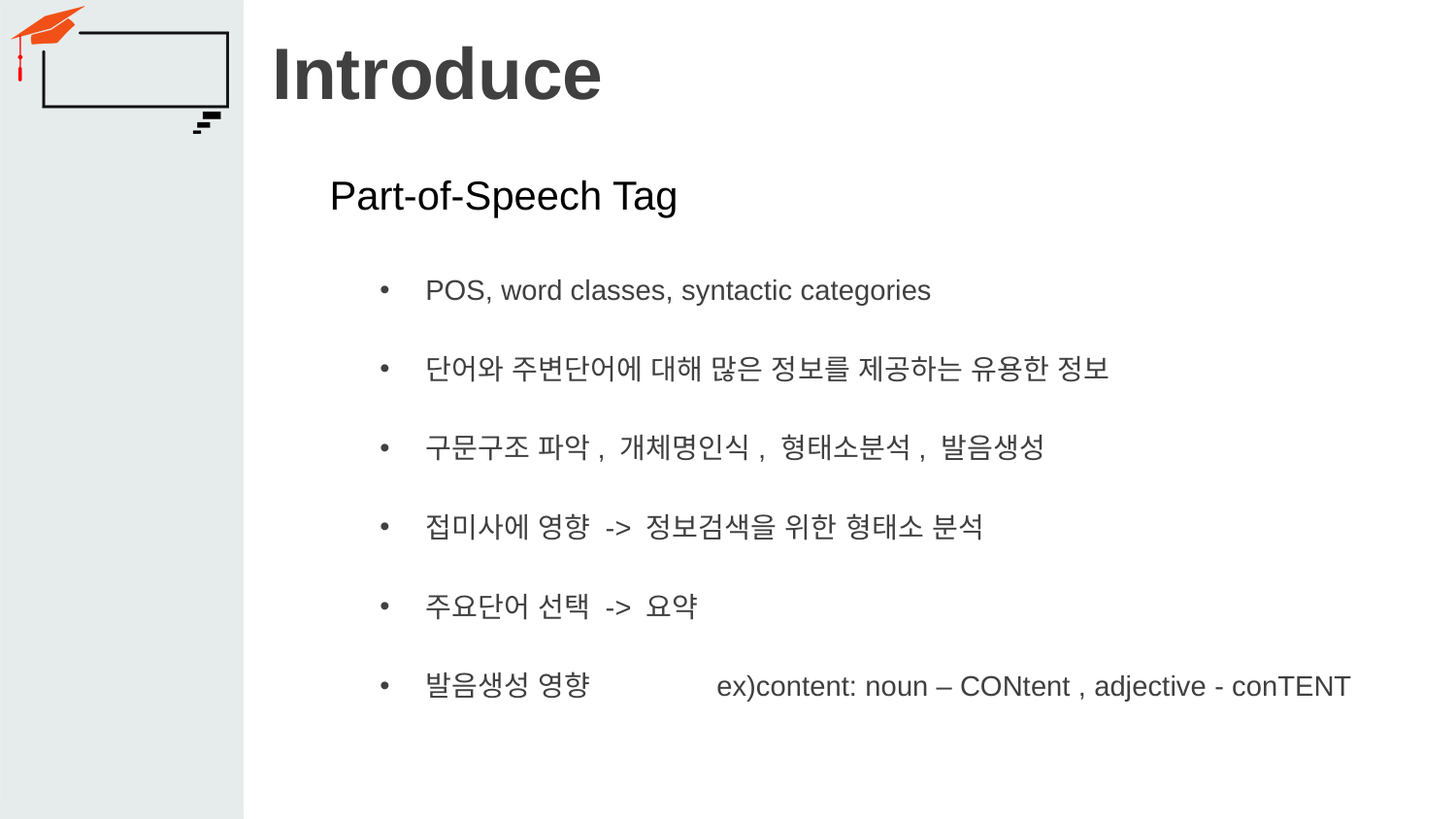

# Introduce
Part-of-Speech Tag
POS, word classes, syntactic categories

단어와 주변단어에 대해 많은 정보를 제공하는 유용한 정보

구문구조 파악, 개체명인식, 형태소분석, 발음생성

접미사에 영향 -> 정보검색을 위한 형태소 분석

주요단어 선택 -> 요약

발음생성 영향 	ex)content: noun – CONtent , adjective - conTENT